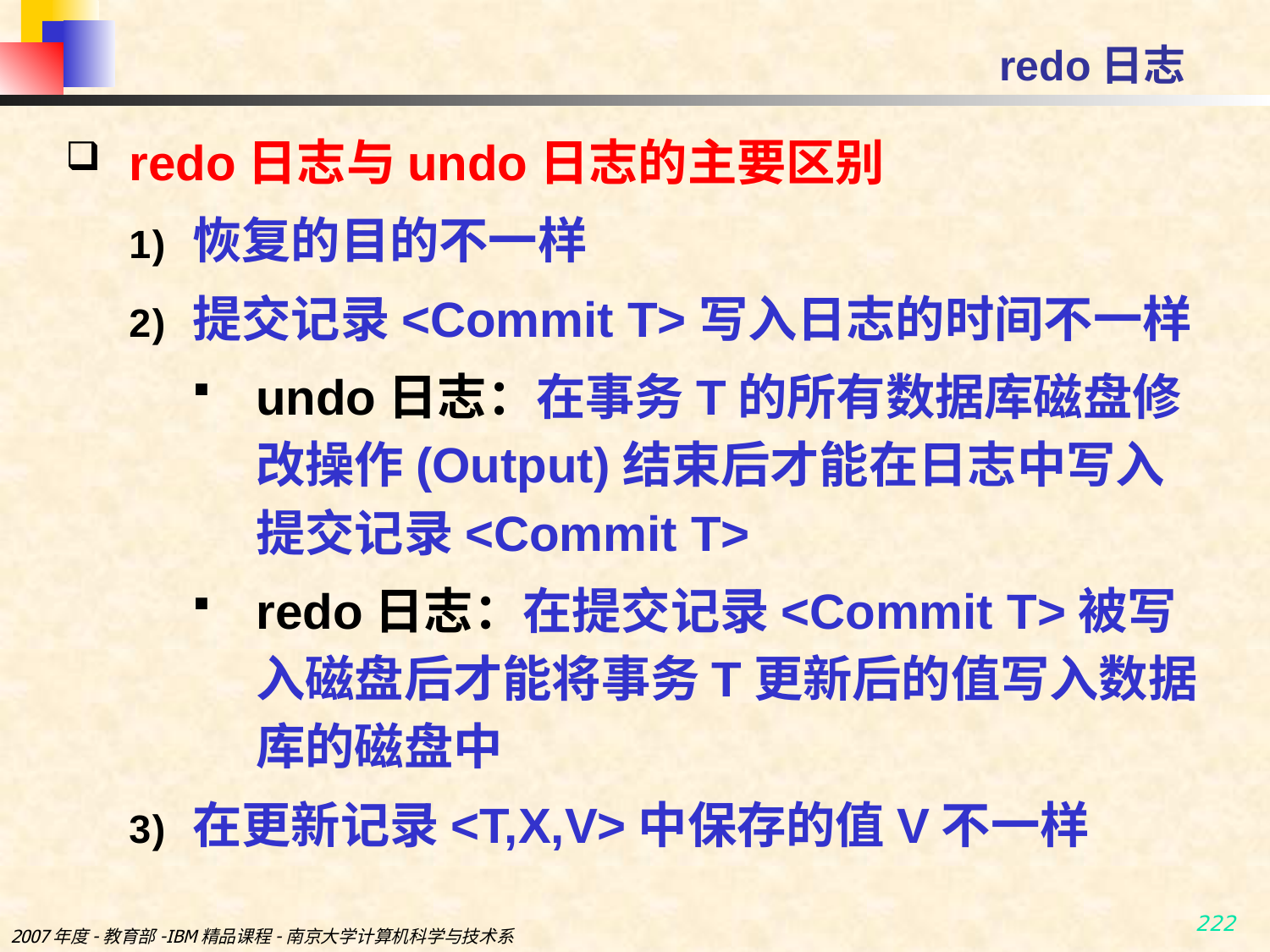

# redo日志
redo日志与undo日志的主要区别
恢复的目的不一样
提交记录<Commit T>写入日志的时间不一样
undo日志：在事务T的所有数据库磁盘修改操作(Output)结束后才能在日志中写入提交记录<Commit T>
redo日志：在提交记录<Commit T>被写入磁盘后才能将事务T更新后的值写入数据库的磁盘中
在更新记录<T,X,V>中保存的值V不一样
222